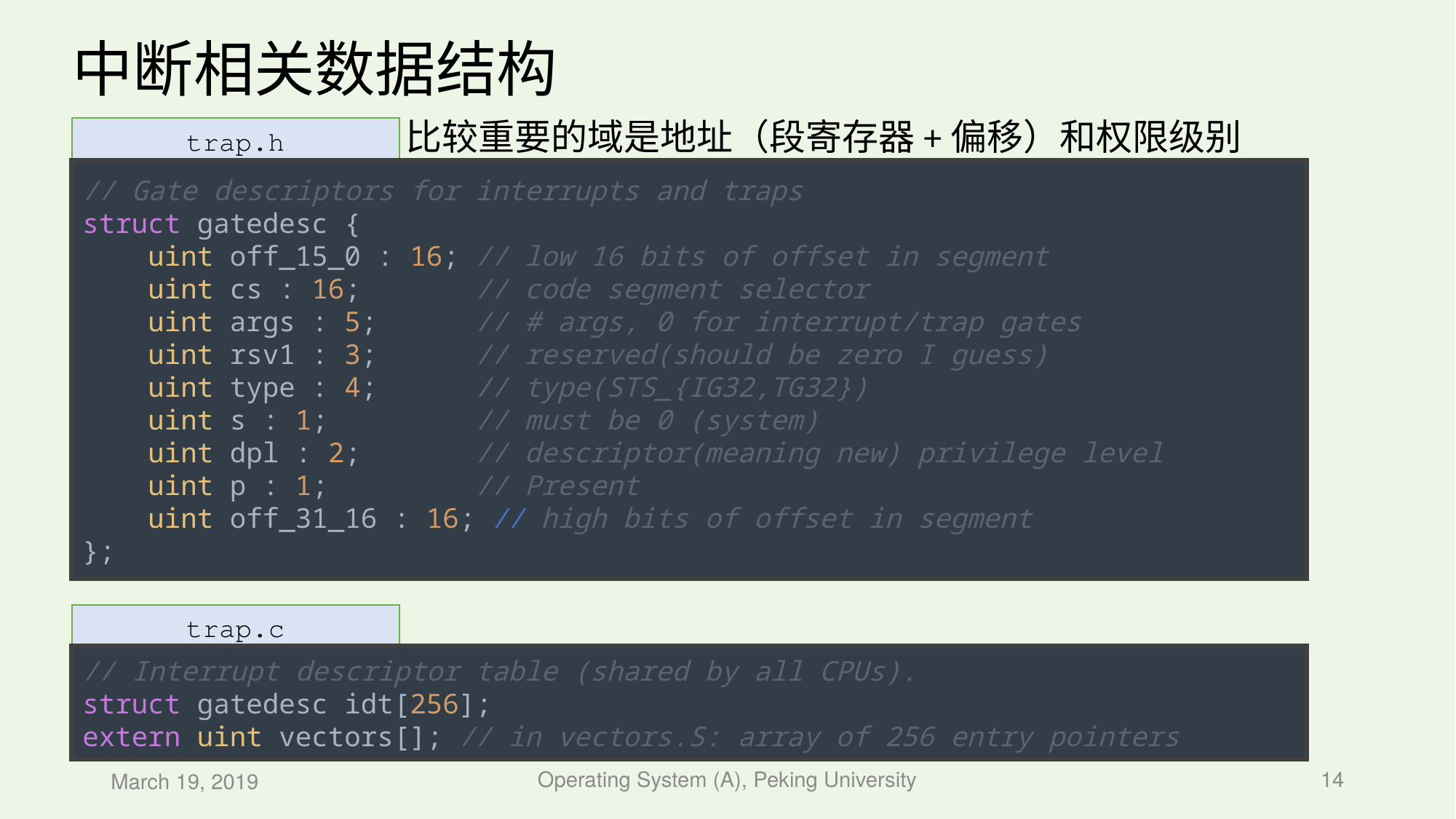

# 中断相关数据结构
比较重要的域是地址（段寄存器+偏移）和权限级别
trap.h
// Gate descriptors for interrupts and traps
struct gatedesc {
    uint off_15_0 : 16; // low 16 bits of offset in segment
    uint cs : 16;       // code segment selector
    uint args : 5;      // # args, 0 for interrupt/trap gates
    uint rsv1 : 3;      // reserved(should be zero I guess)
    uint type : 4;      // type(STS_{IG32,TG32})
    uint s : 1;         // must be 0 (system)
    uint dpl : 2;       // descriptor(meaning new) privilege level
    uint p : 1;         // Present
    uint off_31_16 : 16; // high bits of offset in segment
};
trap.c
// Interrupt descriptor table (shared by all CPUs).
struct gatedesc idt[256];
extern uint vectors[]; // in vectors.S: array of 256 entry pointers
March 19, 2019
Operating System (A), Peking University
14